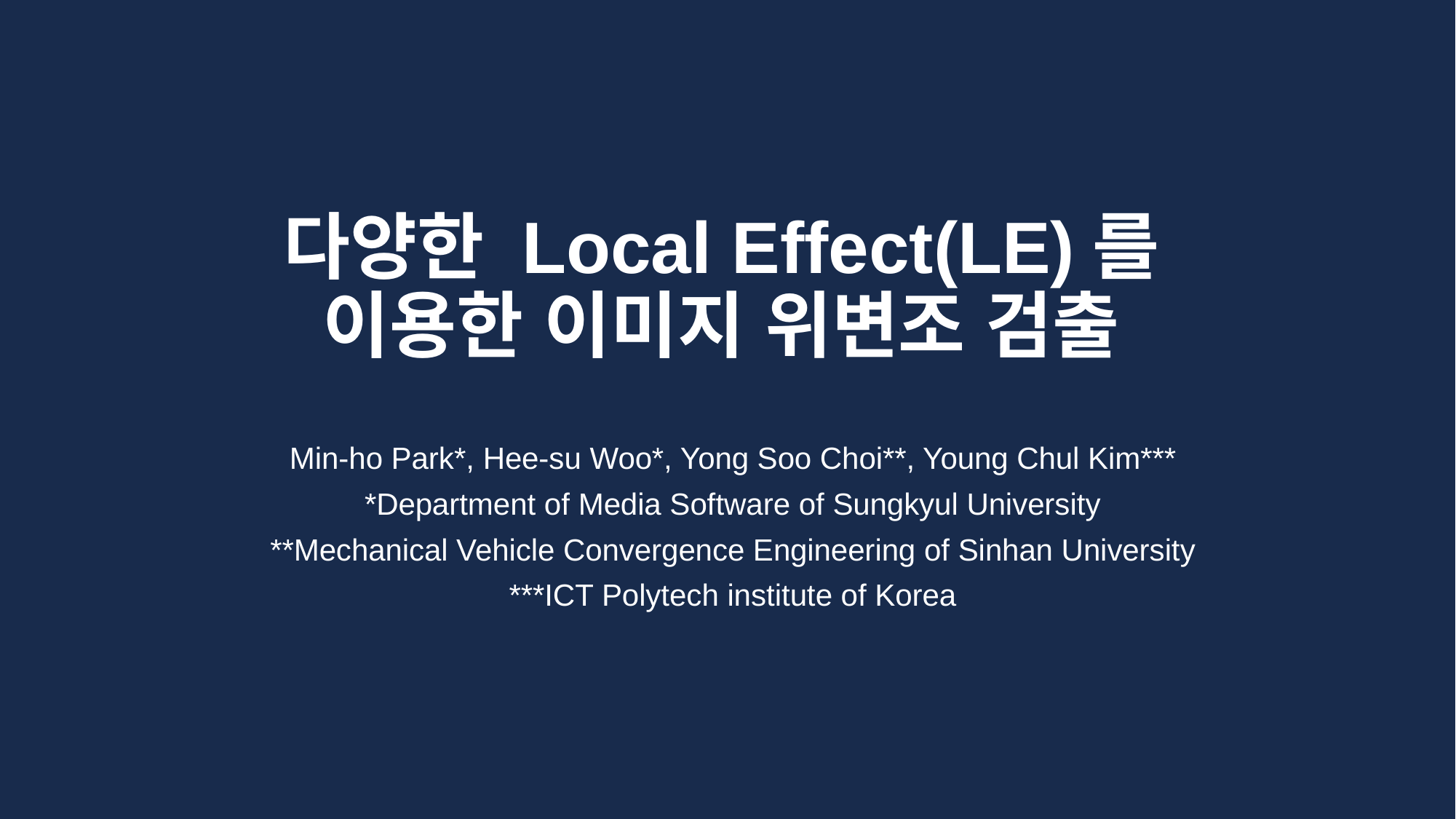

# 다양한 Local Effect(LE)를 이용한 이미지 위변조 검출
Min-ho Park*, Hee-su Woo*, Yong Soo Choi**, Young Chul Kim***
*Department of Media Software of Sungkyul University
**Mechanical Vehicle Convergence Engineering of Sinhan University
***ICT Polytech institute of Korea